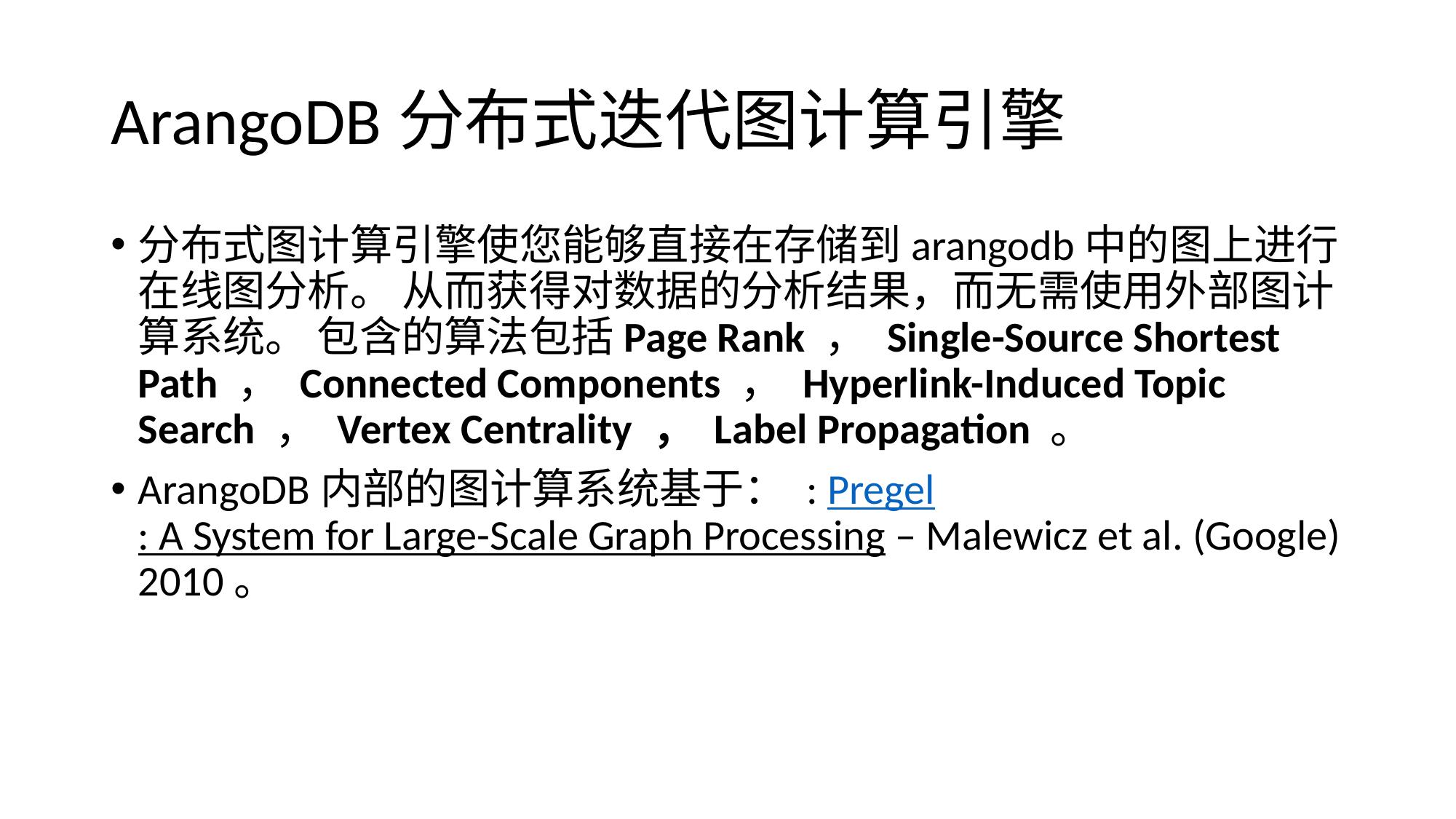

# ArangoDB分布式迭代图计算引擎
分布式图计算引擎使您能够直接在存储到arangodb中的图上进行在线图分析。 从而获得对数据的分析结果，而无需使用外部图计算系统。 包含的算法包括Page Rank ， Single-Source Shortest Path ， Connected Components ， Hyperlink-Induced Topic Search ， Vertex Centrality ， Label Propagation 。
ArangoDB内部的图计算系统基于： : Pregel: A System for Large-Scale Graph Processing – Malewicz et al. (Google) 2010。